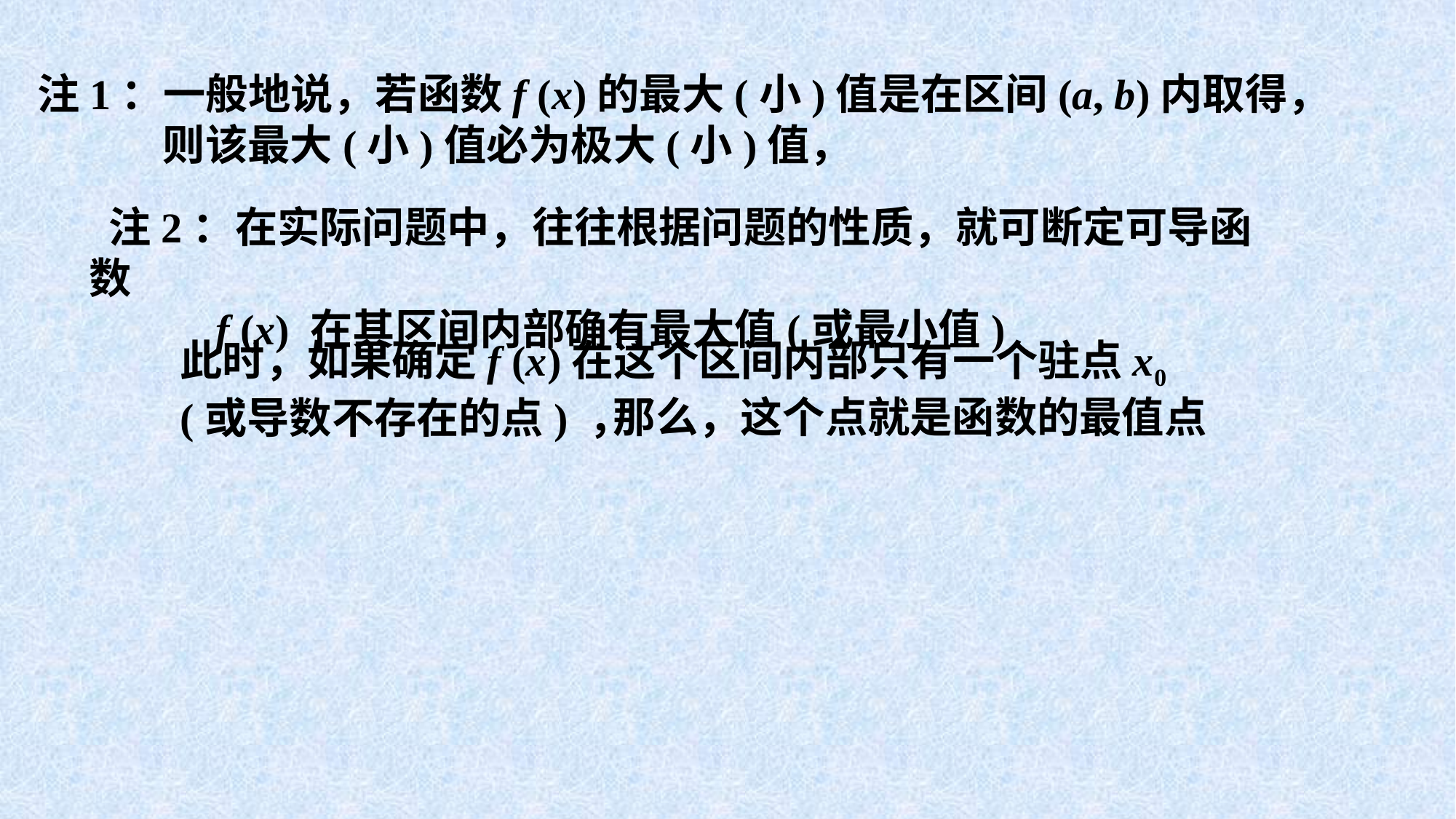

注1：一般地说，若函数f (x)的最大(小)值是在区间(a, b)内取得，
            则该最大(小)值必为极大(小)值，
 注2：在实际问题中，往往根据问题的性质，就可断定可导函数
            f (x) 在其区间内部确有最大值(或最小值)
此时，如果确定f (x)在这个区间内部只有一个驻点x0
(或导数不存在的点) ，
那么，这个点就是函数的最值点